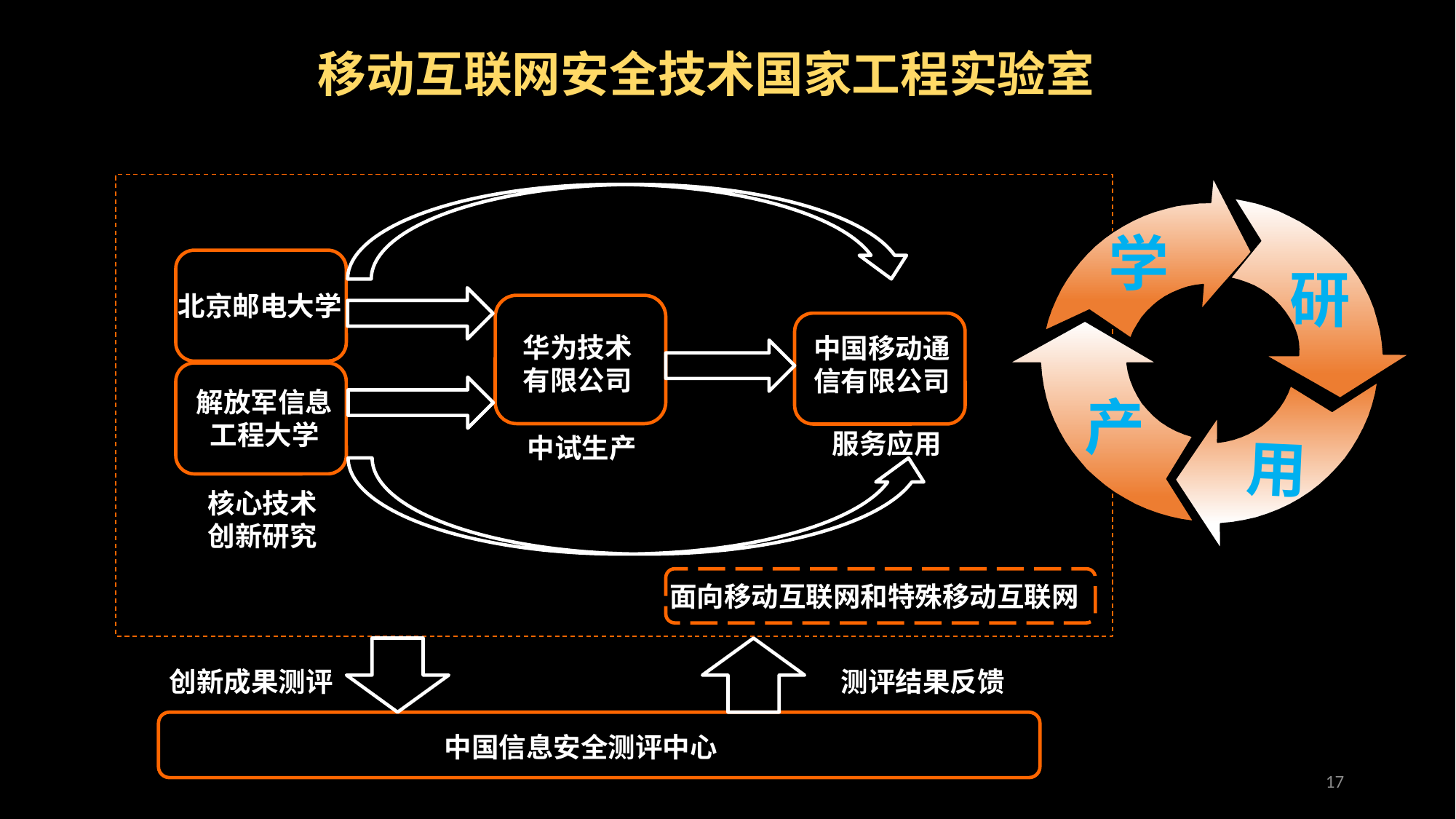

移动互联网安全技术国家工程实验室

学

研

北京邮电大学

产
华为技术有限公司
中国移动通信有限公司

解放军信息工程大学

用
服务应用
中试生产

核心技术创新研究

    面向移动互联网和特殊移动互联网

创新成果测评
测评结果反馈

中国信息安全测评中心
17